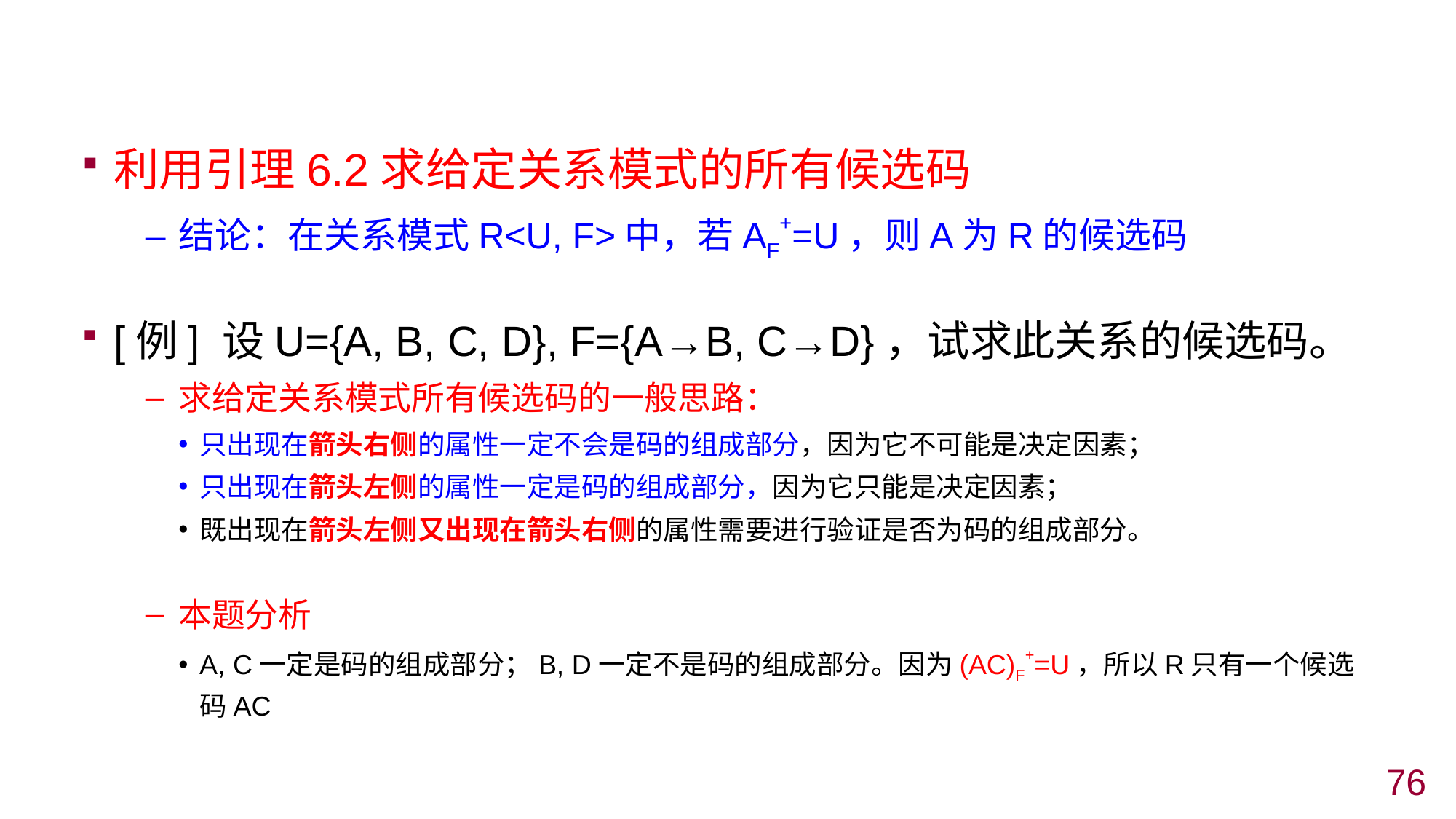

#
利用引理6.2求给定关系模式的所有候选码
结论：在关系模式R<U, F>中，若AF+=U，则A为R的候选码

[例] 设U={A, B, C, D}, F={A→B, C→D}，试求此关系的候选码。
求给定关系模式所有候选码的一般思路：
只出现在箭头右侧的属性一定不会是码的组成部分，因为它不可能是决定因素；
只出现在箭头左侧的属性一定是码的组成部分，因为它只能是决定因素；
既出现在箭头左侧又出现在箭头右侧的属性需要进行验证是否为码的组成部分。

本题分析
A, C一定是码的组成部分；B, D一定不是码的组成部分。因为(AC)F+=U，所以R只有一个候选码AC
76